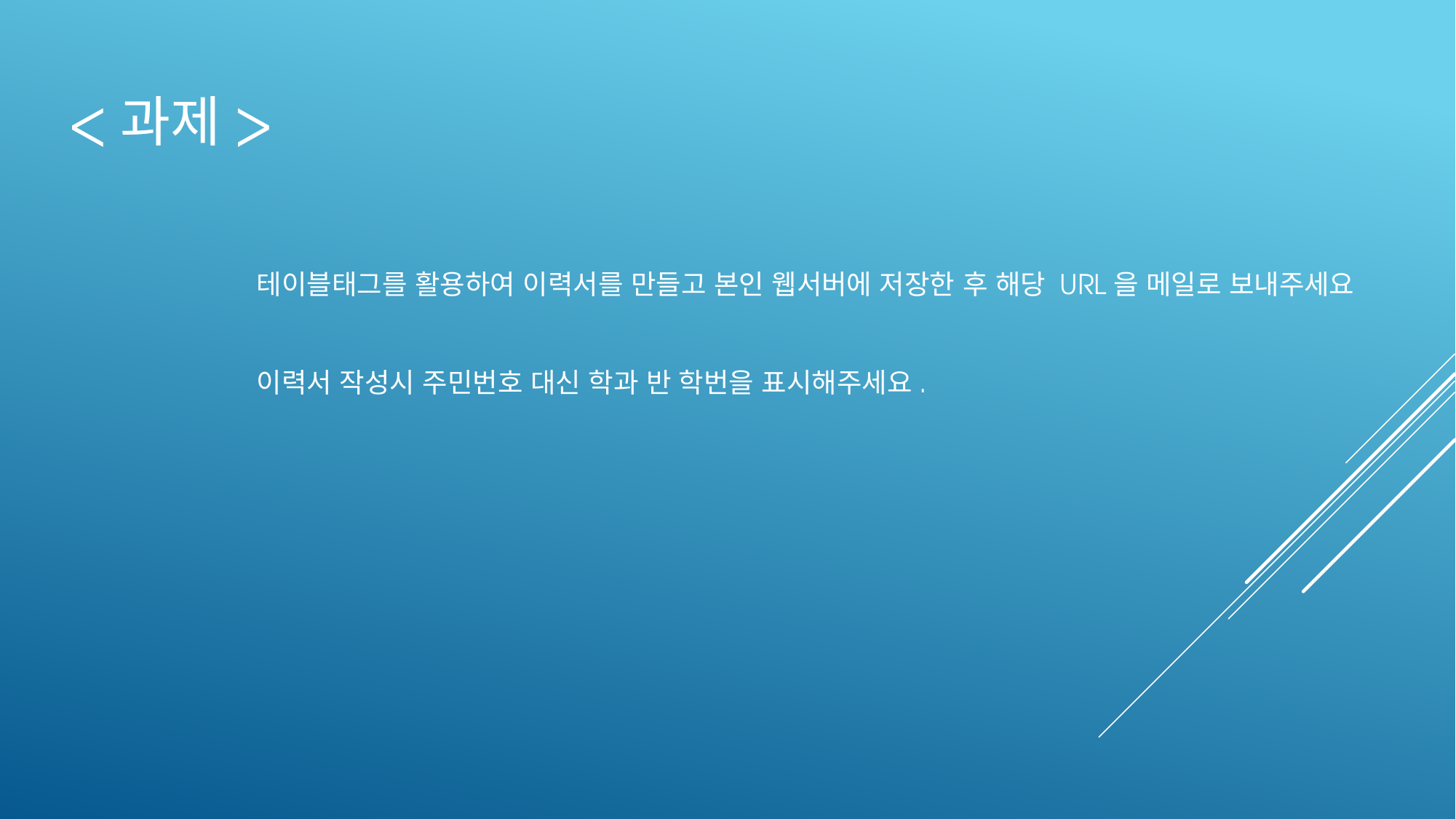

# <과제>
테이블태그를 활용하여 이력서를 만들고 본인 웹서버에 저장한 후 해당 URL을 메일로 보내주세요

이력서 작성시 주민번호 대신 학과 반 학번을 표시해주세요.